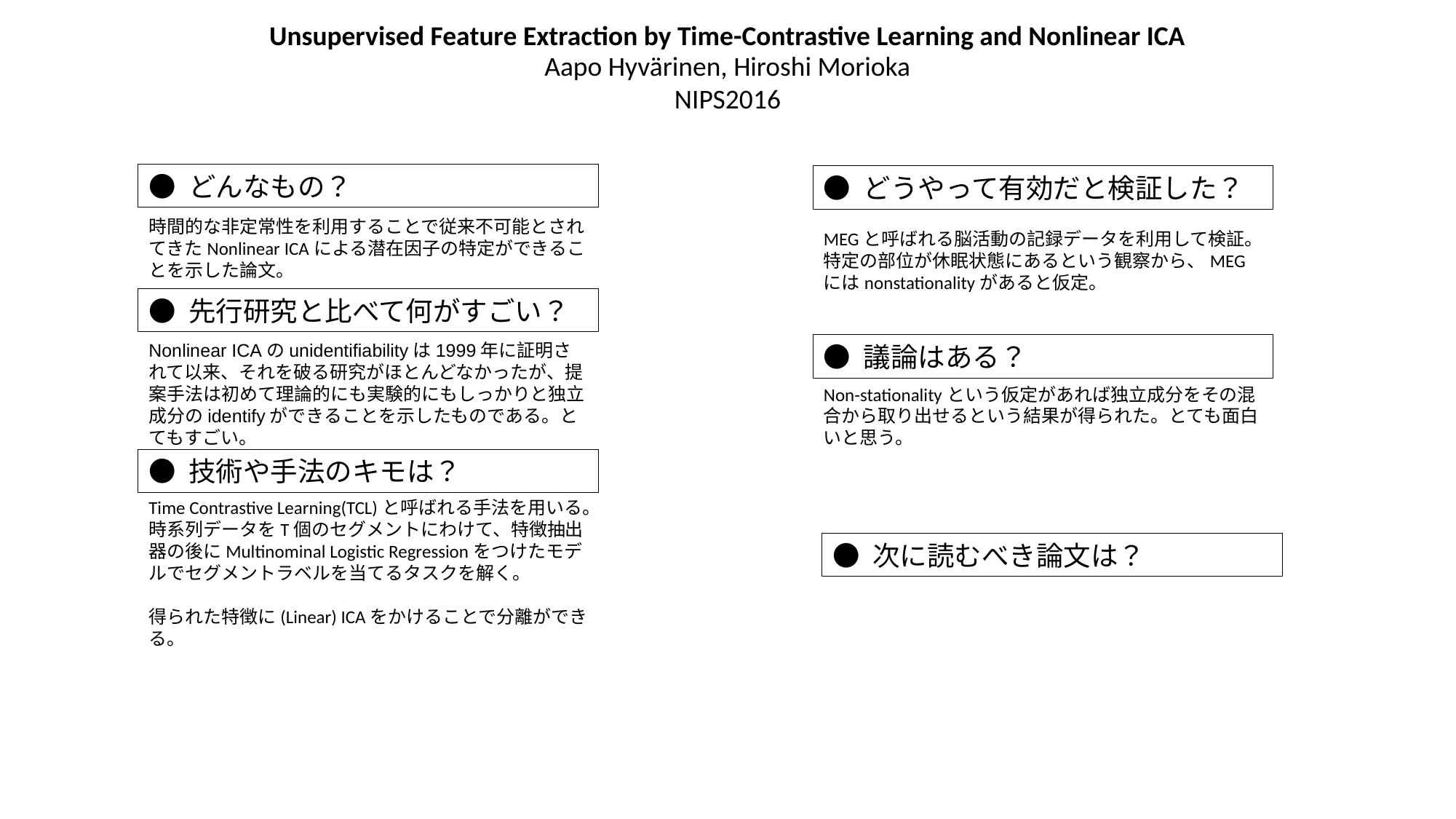

Unsupervised Feature Extraction by Time-Contrastive Learning and Nonlinear ICA
Aapo Hyvärinen, Hiroshi Morioka
NIPS2016
● どんなもの？
● どうやって有効だと検証した？
時間的な非定常性を利用することで従来不可能とされてきたNonlinear ICAによる潜在因子の特定ができることを示した論文。
MEGと呼ばれる脳活動の記録データを利用して検証。特定の部位が休眠状態にあるという観察から、MEGにはnonstationalityがあると仮定。
● 先行研究と比べて何がすごい？
Nonlinear ICAのunidentifiabilityは1999年に証明されて以来、それを破る研究がほとんどなかったが、提案手法は初めて理論的にも実験的にもしっかりと独立成分のidentifyができることを示したものである。とてもすごい。
● 議論はある？
Non-stationalityという仮定があれば独立成分をその混合から取り出せるという結果が得られた。とても面白いと思う。
● 技術や手法のキモは？
Time Contrastive Learning(TCL)と呼ばれる手法を用いる。
時系列データをT個のセグメントにわけて、特徴抽出器の後にMultinominal Logistic Regressionをつけたモデルでセグメントラベルを当てるタスクを解く。

得られた特徴に(Linear) ICAをかけることで分離ができる。
● 次に読むべき論文は？